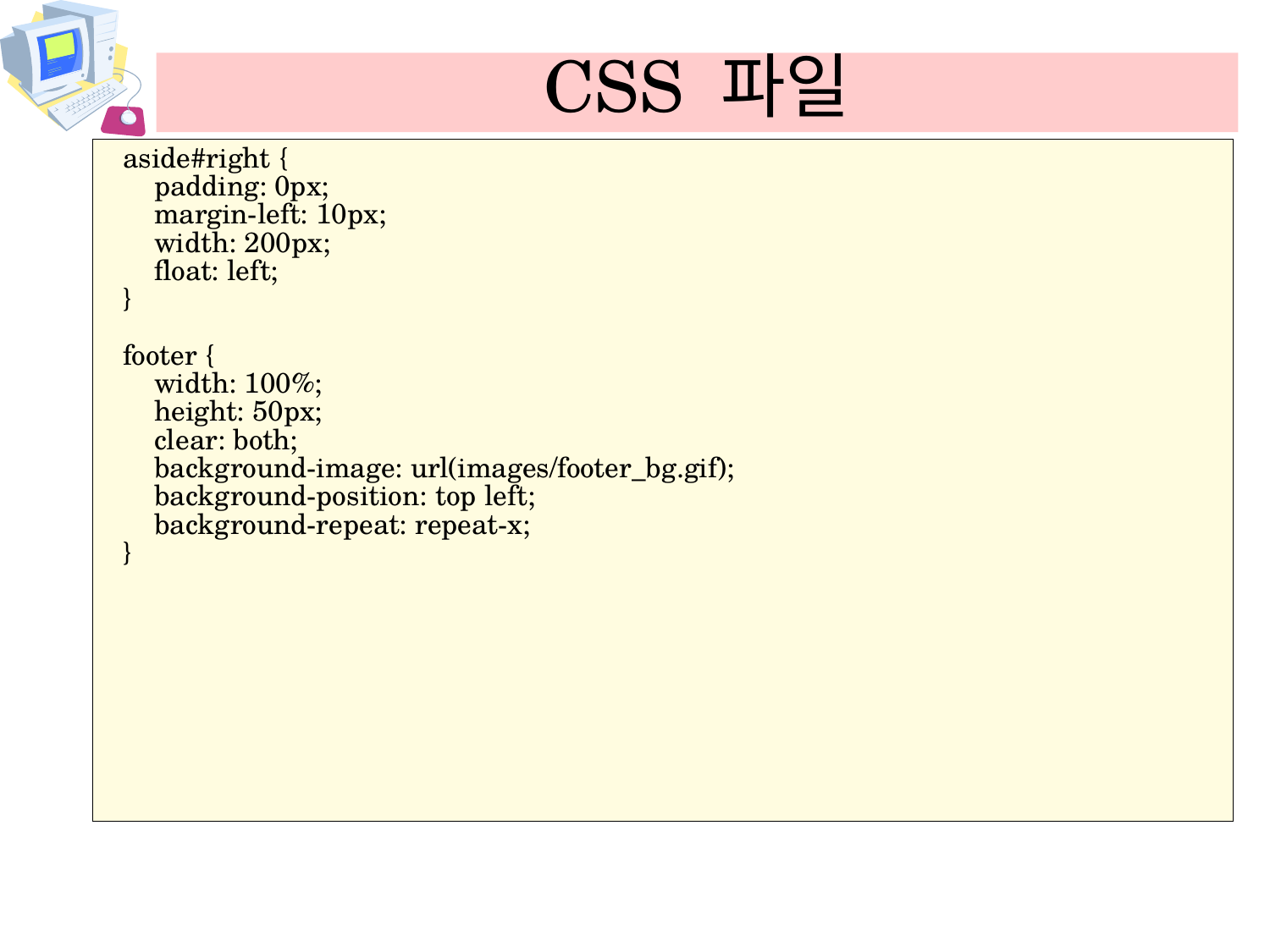

# CSS 파일
aside#right {
    padding: 0px;
    margin-left: 10px;
    width: 200px;
    float: left;
}

footer {
    width: 100%;
    height: 50px;
    clear: both;
    background-image: url(images/footer_bg.gif);
    background-position: top left;
    background-repeat: repeat-x;
}